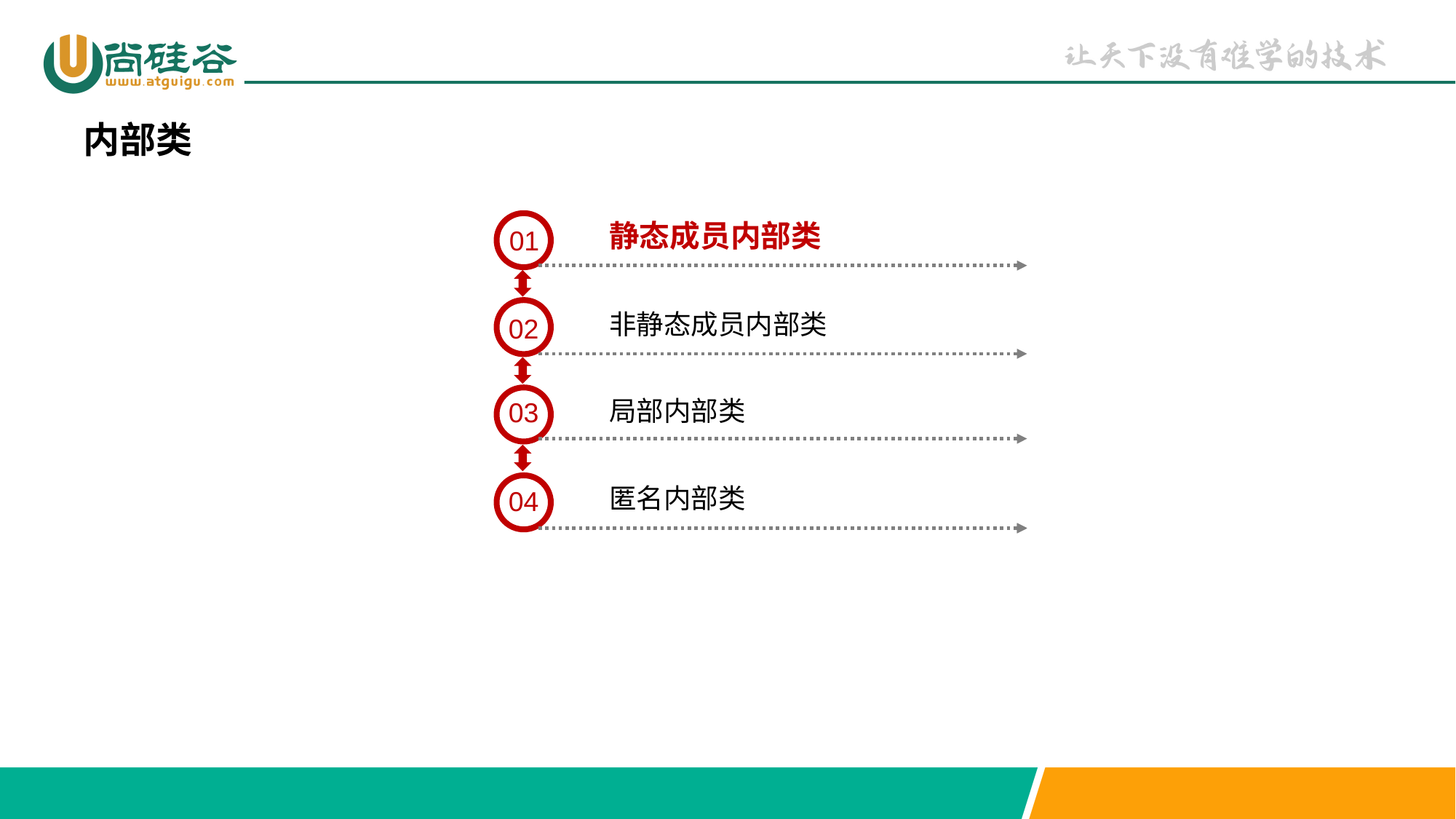

内部类

静态成员内部类
01

非静态成员内部类
02

局部内部类
03

匿名内部类
04